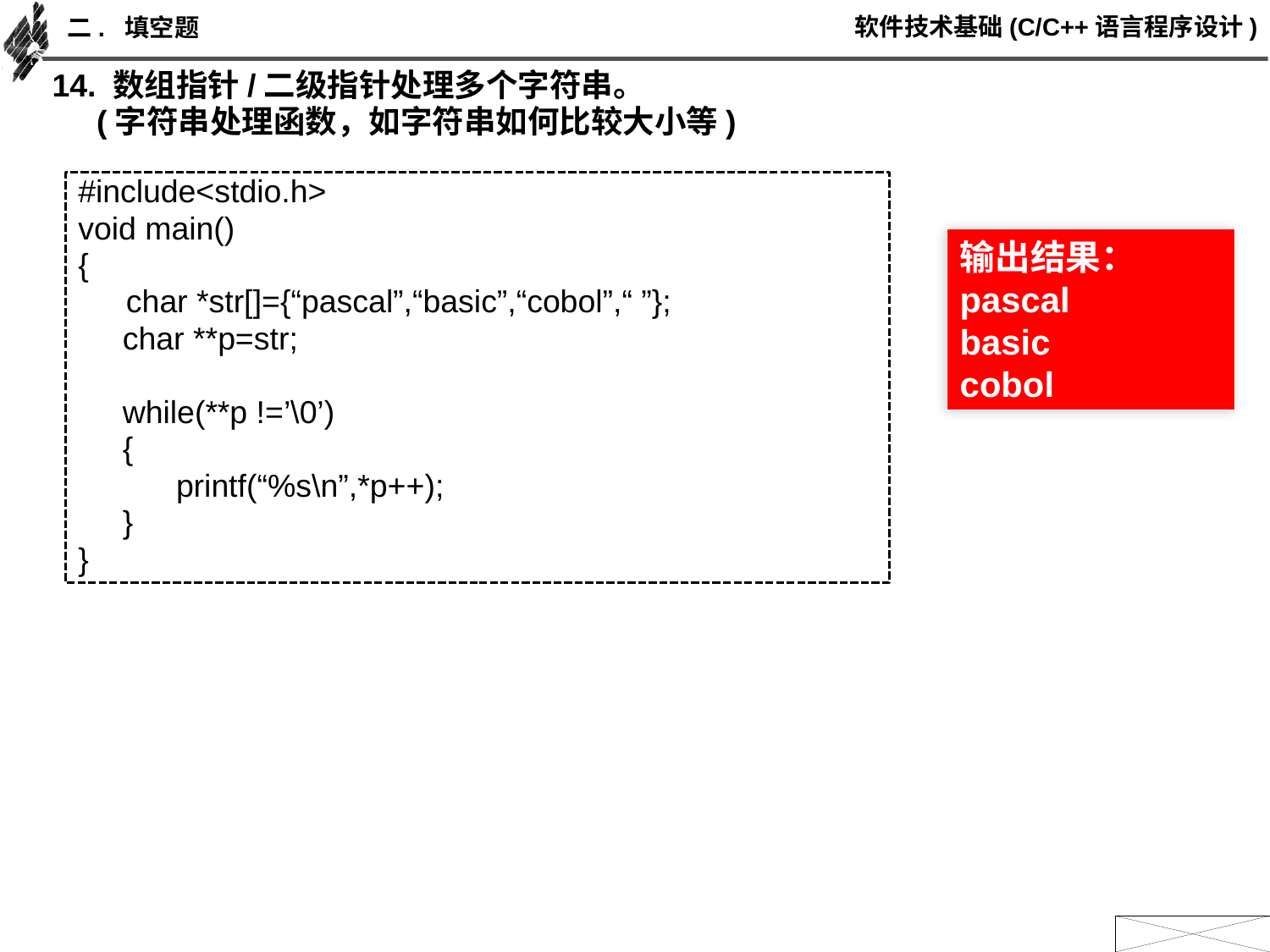

二.  填空题
14. 数组指针/二级指针处理多个字符串。
     (字符串处理函数，如字符串如何比较大小等)

#include<stdio.h>
void main()
{
	char *str[]={“pascal”,“basic”,“cobol”,“ ”};
     char **p=str;

     while(**p !=’\0’)
     {
           printf(“%s\n”,*p++);
     }
}
输出结果：
pascal
basic
cobol